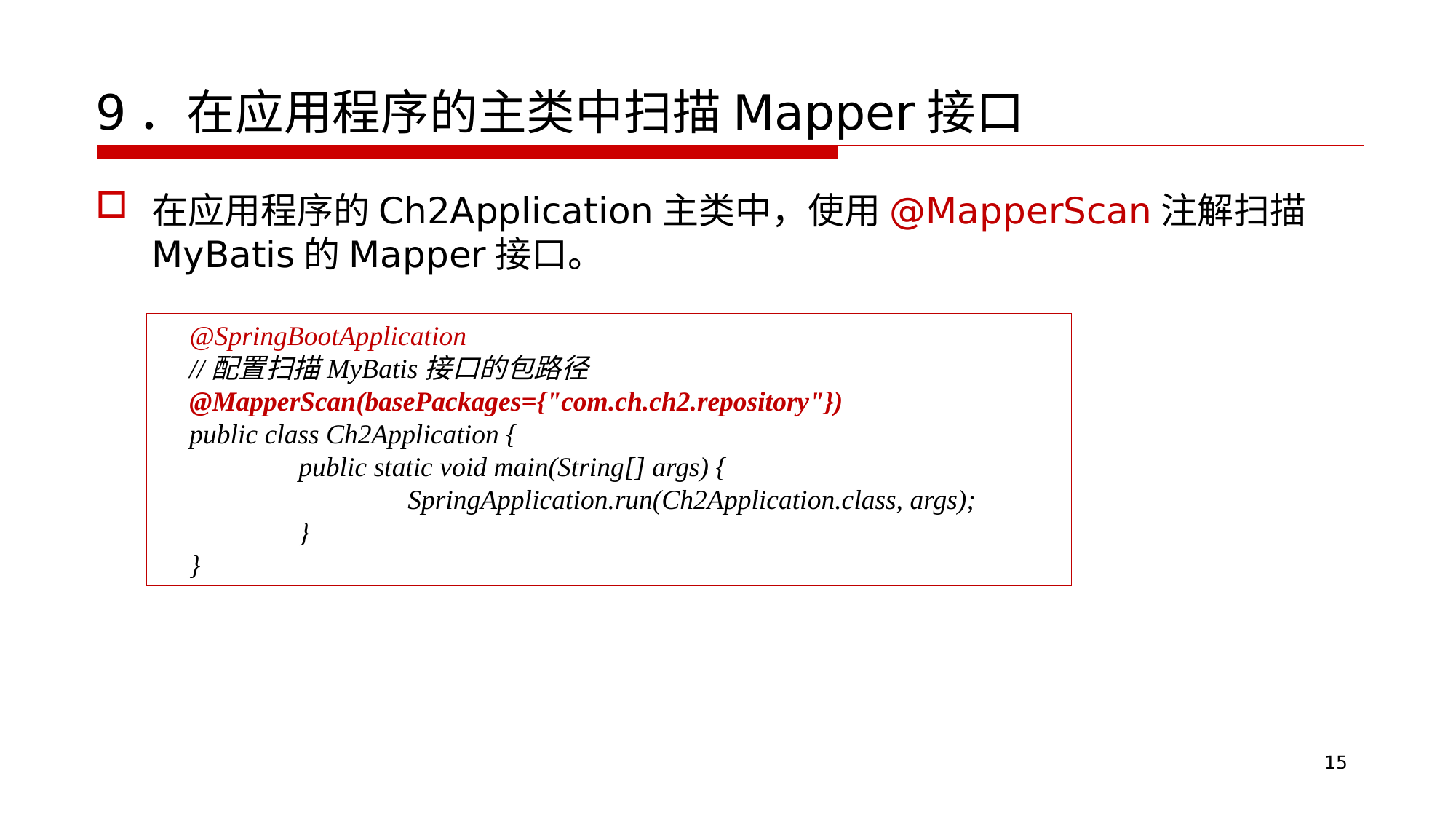

# 9．在应用程序的主类中扫描Mapper接口
在应用程序的Ch2Application主类中，使用@MapperScan注解扫描MyBatis的Mapper接口。
@SpringBootApplication
//配置扫描MyBatis接口的包路径
@MapperScan(basePackages={"com.ch.ch2.repository"})
public class Ch2Application {
	public static void main(String[] args) {
		SpringApplication.run(Ch2Application.class, args);
	}
}
15